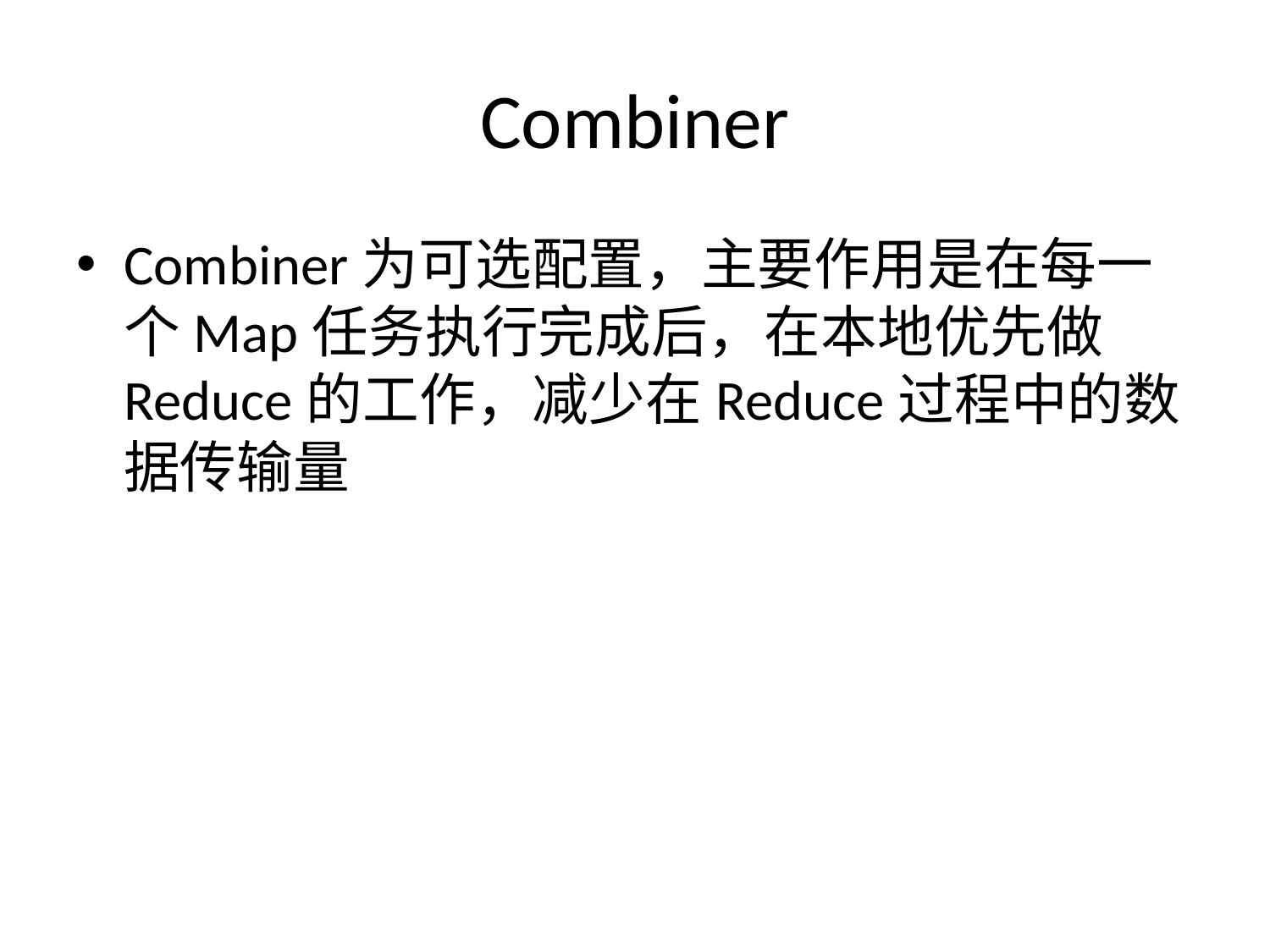

# Combiner
Combiner为可选配置，主要作用是在每一个Map任务执行完成后，在本地优先做Reduce的工作，减少在Reduce过程中的数据传输量